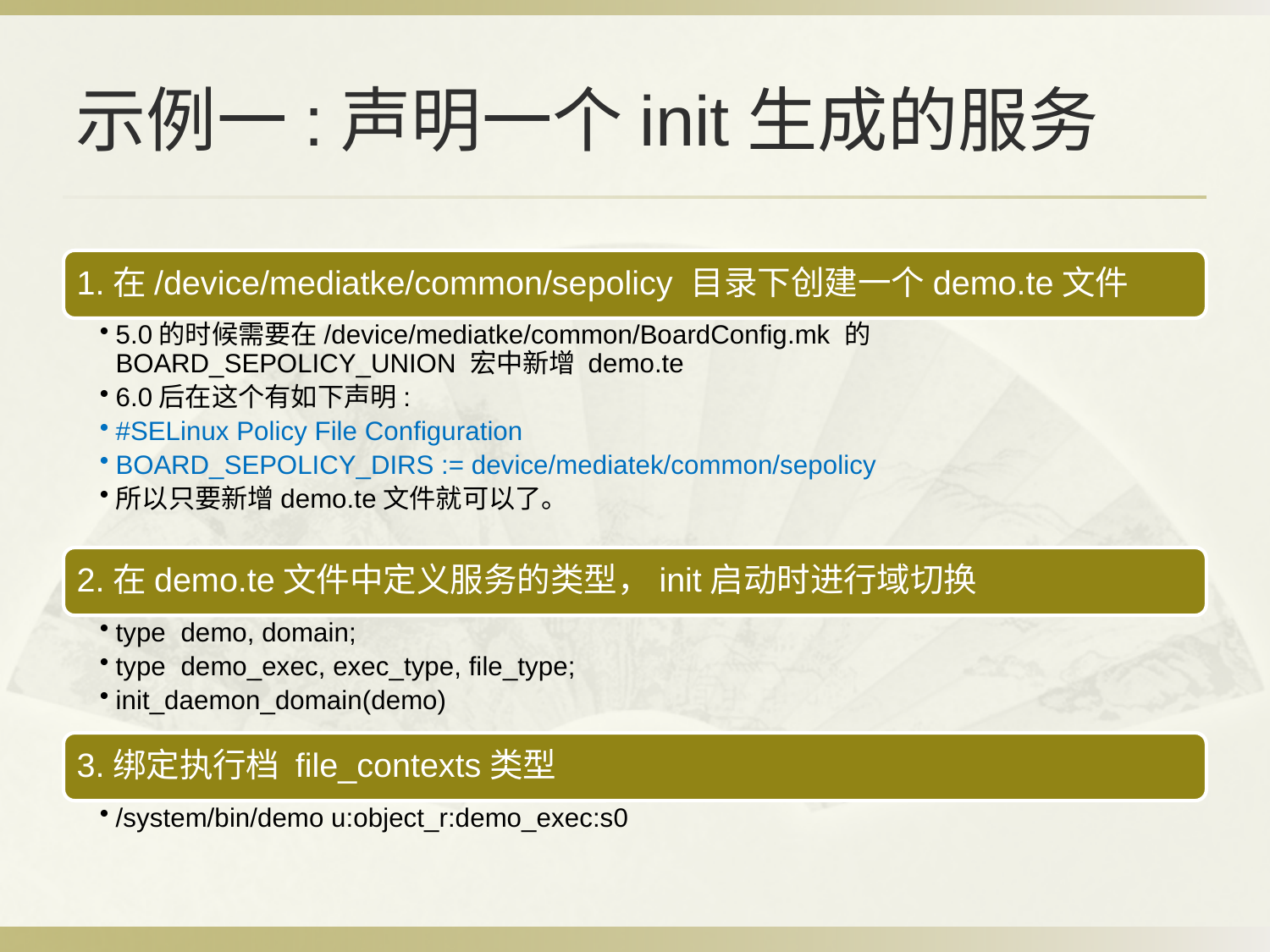

# 示例一:声明一个init生成的服务
1.在/device/mediatke/common/sepolicy 目录下创建一个demo.te文件
5.0的时候需要在/device/mediatke/common/BoardConfig.mk 的BOARD_SEPOLICY_UNION 宏中新增 demo.te
6.0后在这个有如下声明:
#SELinux Policy File Configuration
BOARD_SEPOLICY_DIRS := device/mediatek/common/sepolicy
所以只要新增demo.te文件就可以了。
2.在demo.te文件中定义服务的类型，init启动时进行域切换
type  demo, domain;
type  demo_exec, exec_type, file_type;
init_daemon_domain(demo)
3.绑定执行档 file_contexts类型
/system/bin/demo u:object_r:demo_exec:s0